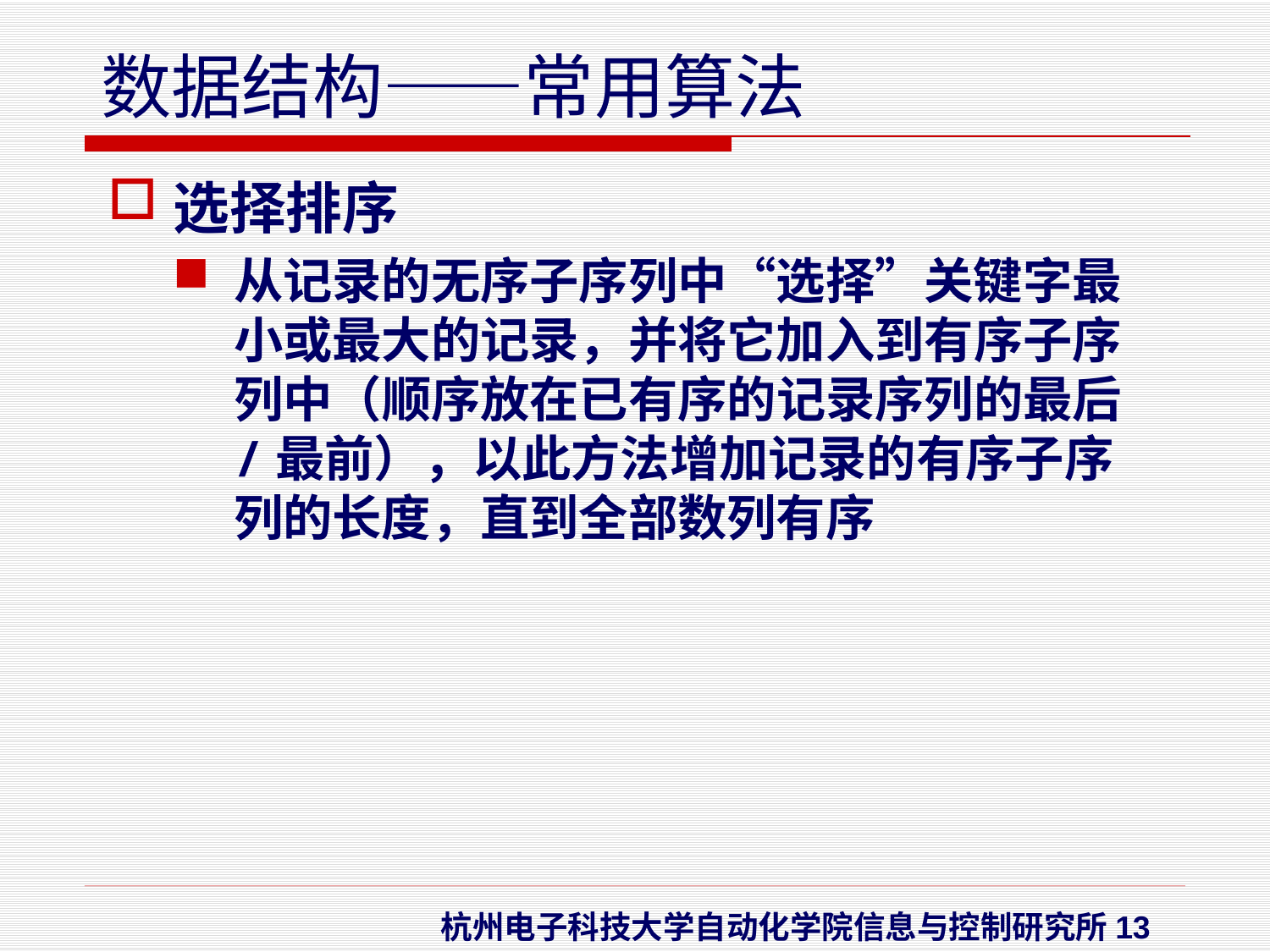

选择排序
从记录的无序子序列中“选择”关键字最小或最大的记录，并将它加入到有序子序列中（顺序放在已有序的记录序列的最后/最前），以此方法增加记录的有序子序列的长度，直到全部数列有序